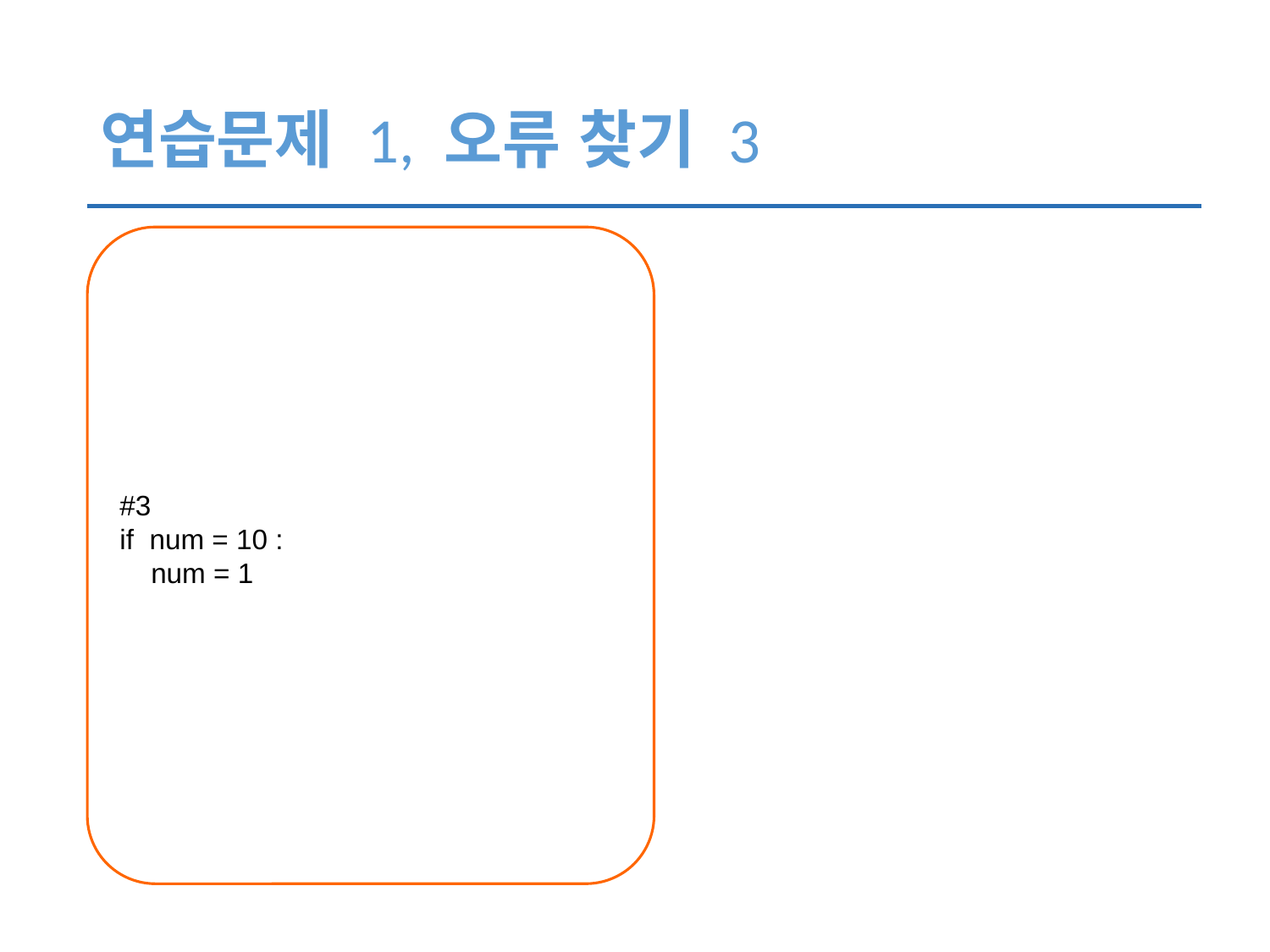

# 연습문제 1, 오류 찾기 3
#3
if  num = 10 :
    num = 1